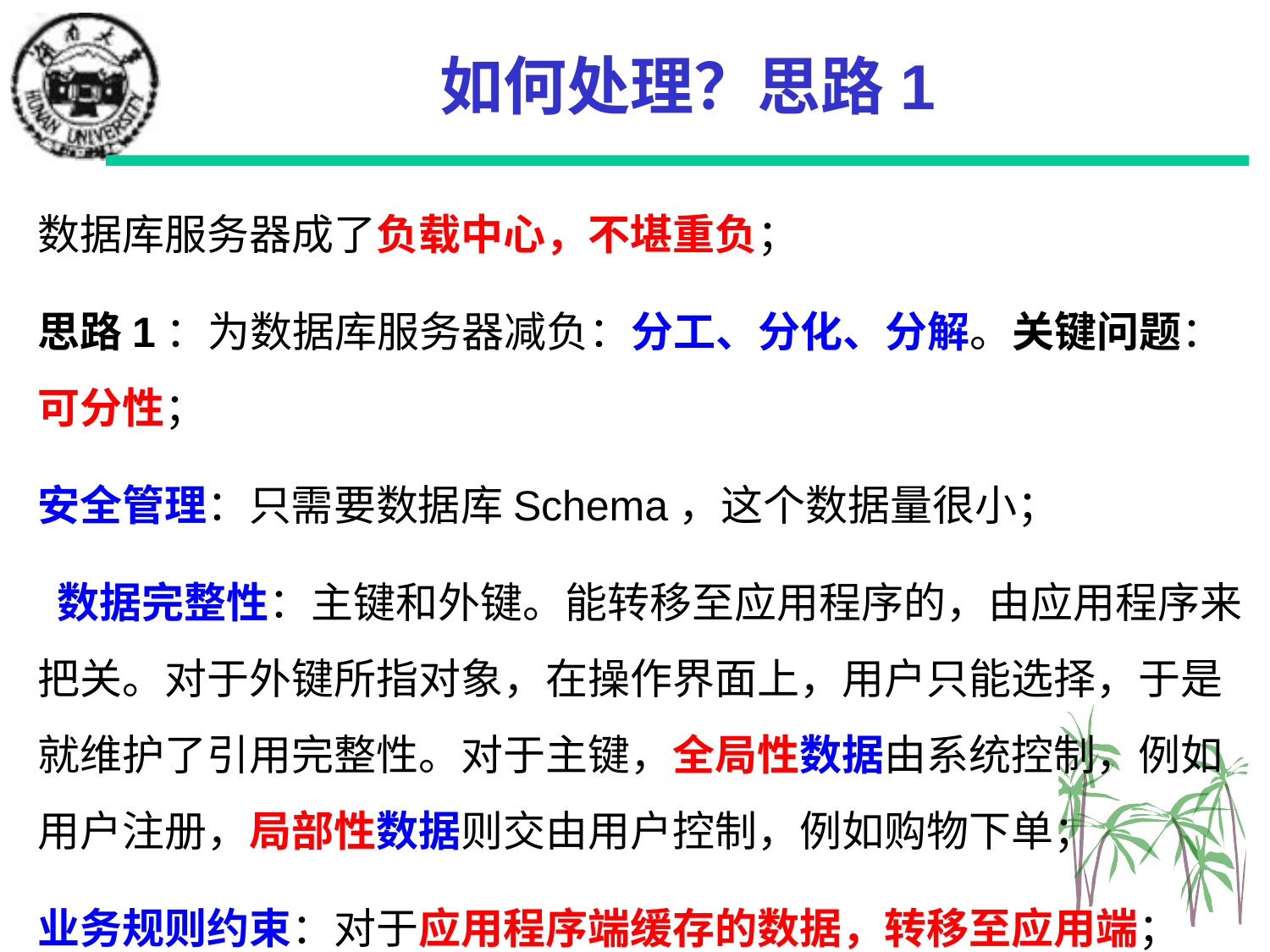

# 如何处理？思路1
数据库服务器成了负载中心，不堪重负；
思路1：为数据库服务器减负：分工、分化、分解。关键问题：可分性；
安全管理：只需要数据库Schema，这个数据量很小；
 数据完整性：主键和外键。能转移至应用程序的，由应用程序来把关。对于外键所指对象，在操作界面上，用户只能选择，于是就维护了引用完整性。对于主键，全局性数据由系统控制，例如用户注册，局部性数据则交由用户控制，例如购物下单；
业务规则约束：对于应用程序端缓存的数据，转移至应用端；